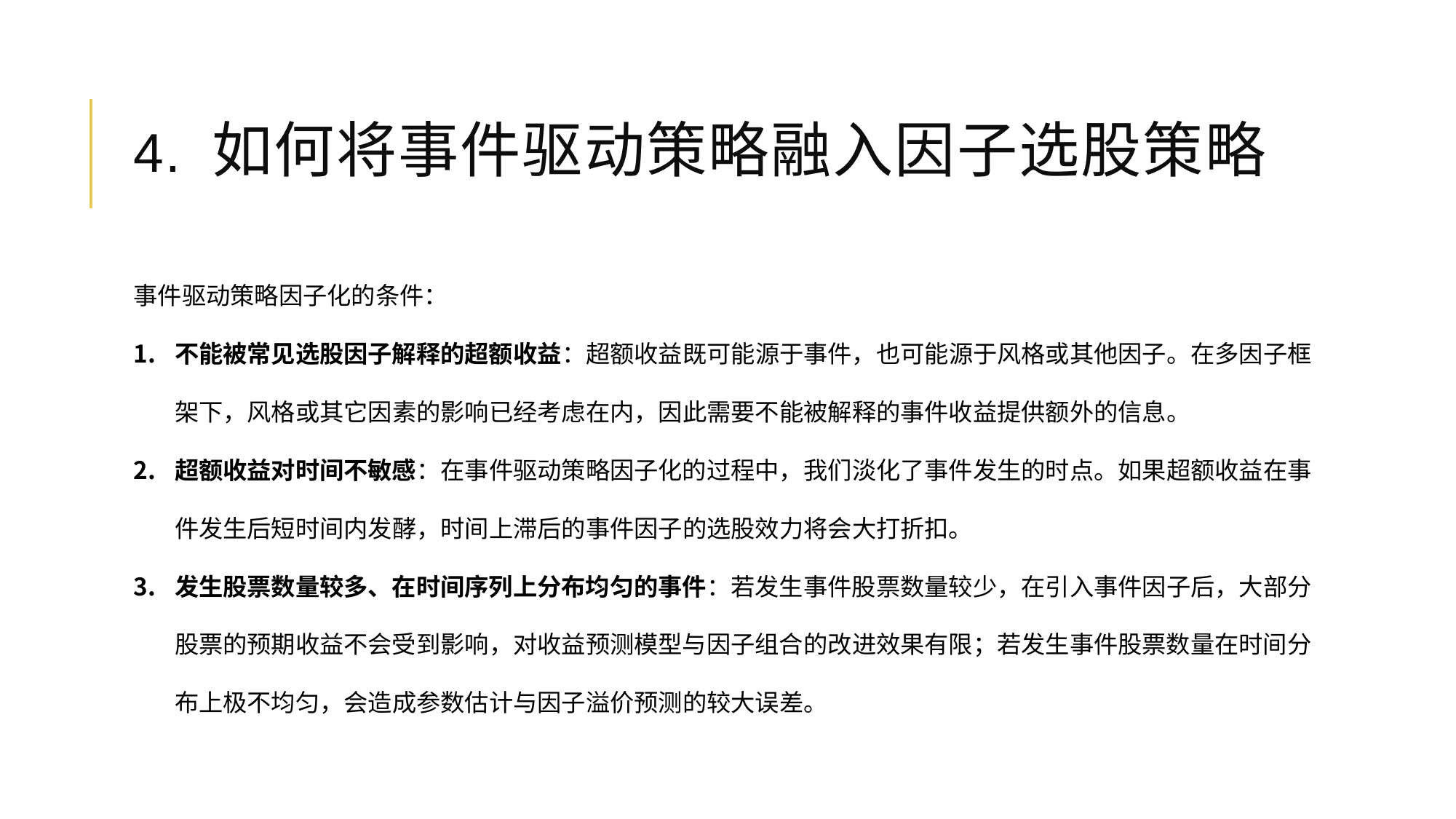

# 4. 如何将事件驱动策略融入因子选股策略
事件驱动策略因子化的条件：
不能被常见选股因子解释的超额收益：超额收益既可能源于事件，也可能源于风格或其他因子。在多因子框架下，风格或其它因素的影响已经考虑在内，因此需要不能被解释的事件收益提供额外的信息。
超额收益对时间不敏感：在事件驱动策略因子化的过程中，我们淡化了事件发生的时点。如果超额收益在事件发生后短时间内发酵，时间上滞后的事件因子的选股效力将会大打折扣。
发生股票数量较多、在时间序列上分布均匀的事件：若发生事件股票数量较少，在引入事件因子后，大部分股票的预期收益不会受到影响，对收益预测模型与因子组合的改进效果有限；若发生事件股票数量在时间分布上极不均匀，会造成参数估计与因子溢价预测的较大误差。